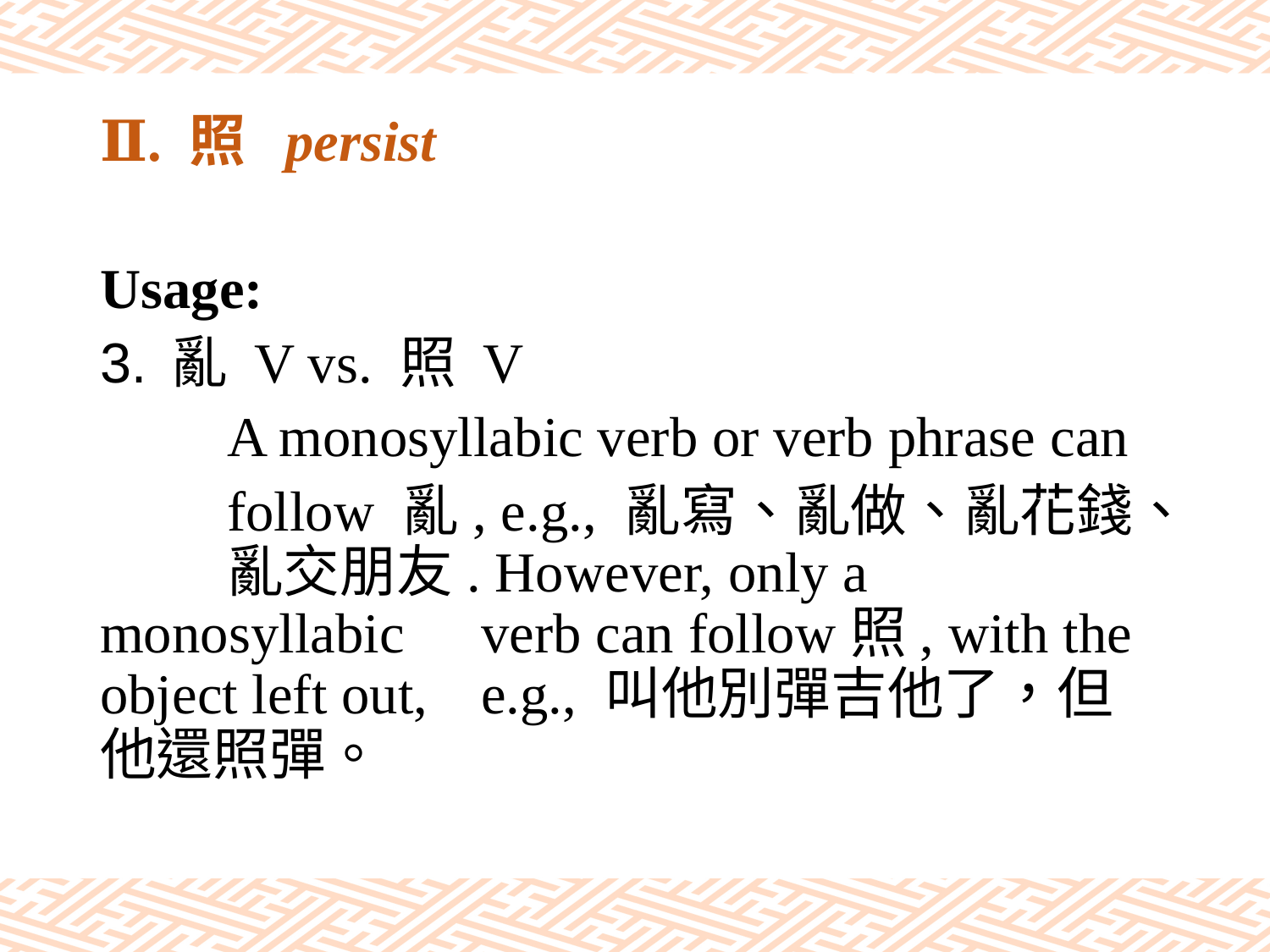

# Ⅱ. 照  persist
Usage:
亂 V vs. 照 V
	A monosyllabic verb or verb phrase can
	follow 亂, e.g., 亂寫、亂做、亂花錢、	亂交朋友. However, only a monosyllabic 	verb can follow照, with the object left out, 	e.g., 叫他別彈吉他了，但他還照彈。